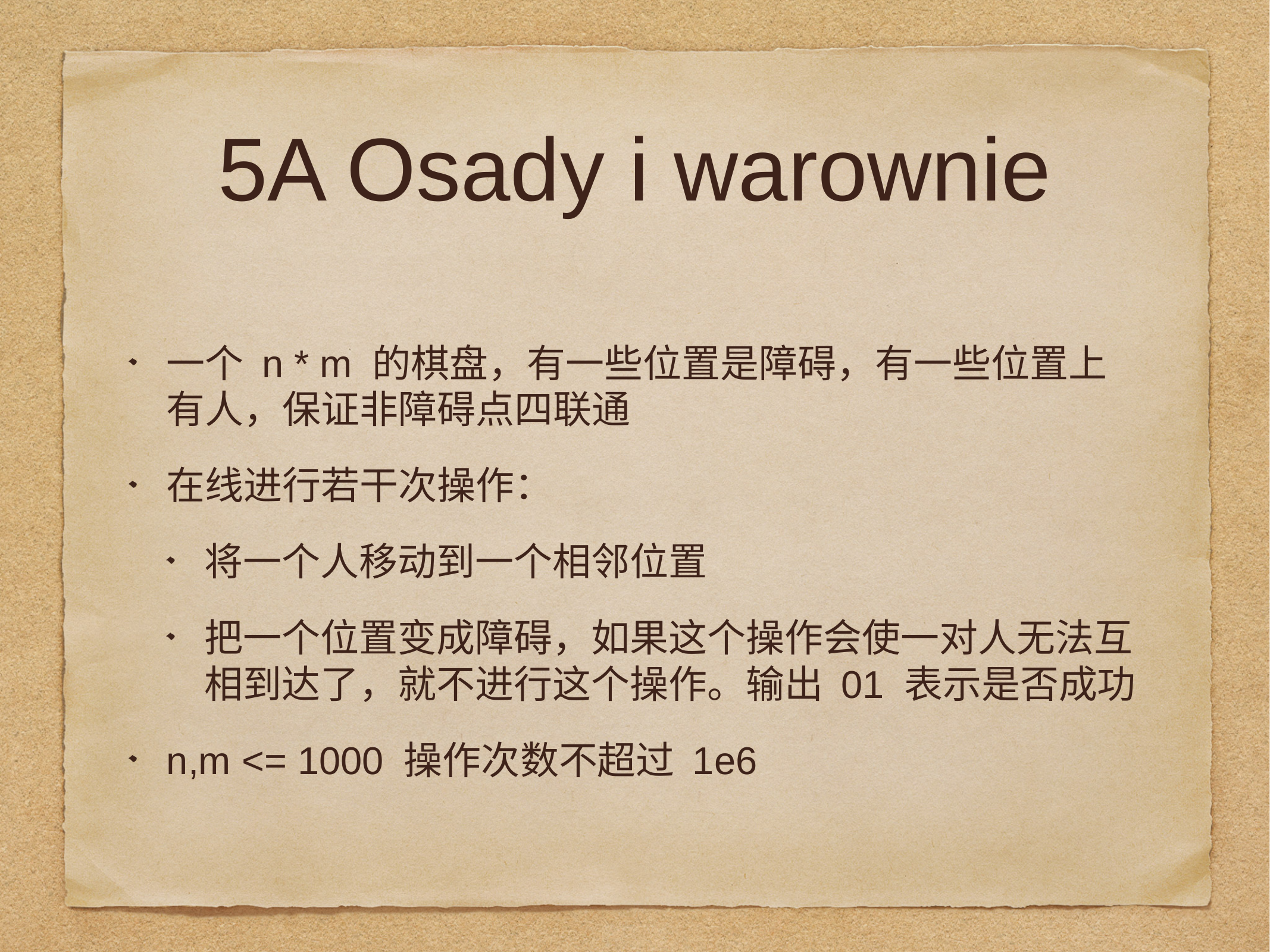

# 5A Osady i warownie
一个 n * m 的棋盘，有一些位置是障碍，有一些位置上有人，保证非障碍点四联通
在线进行若干次操作：
将一个人移动到一个相邻位置
把一个位置变成障碍，如果这个操作会使一对人无法互相到达了，就不进行这个操作。输出 01 表示是否成功
n,m <= 1000 操作次数不超过 1e6